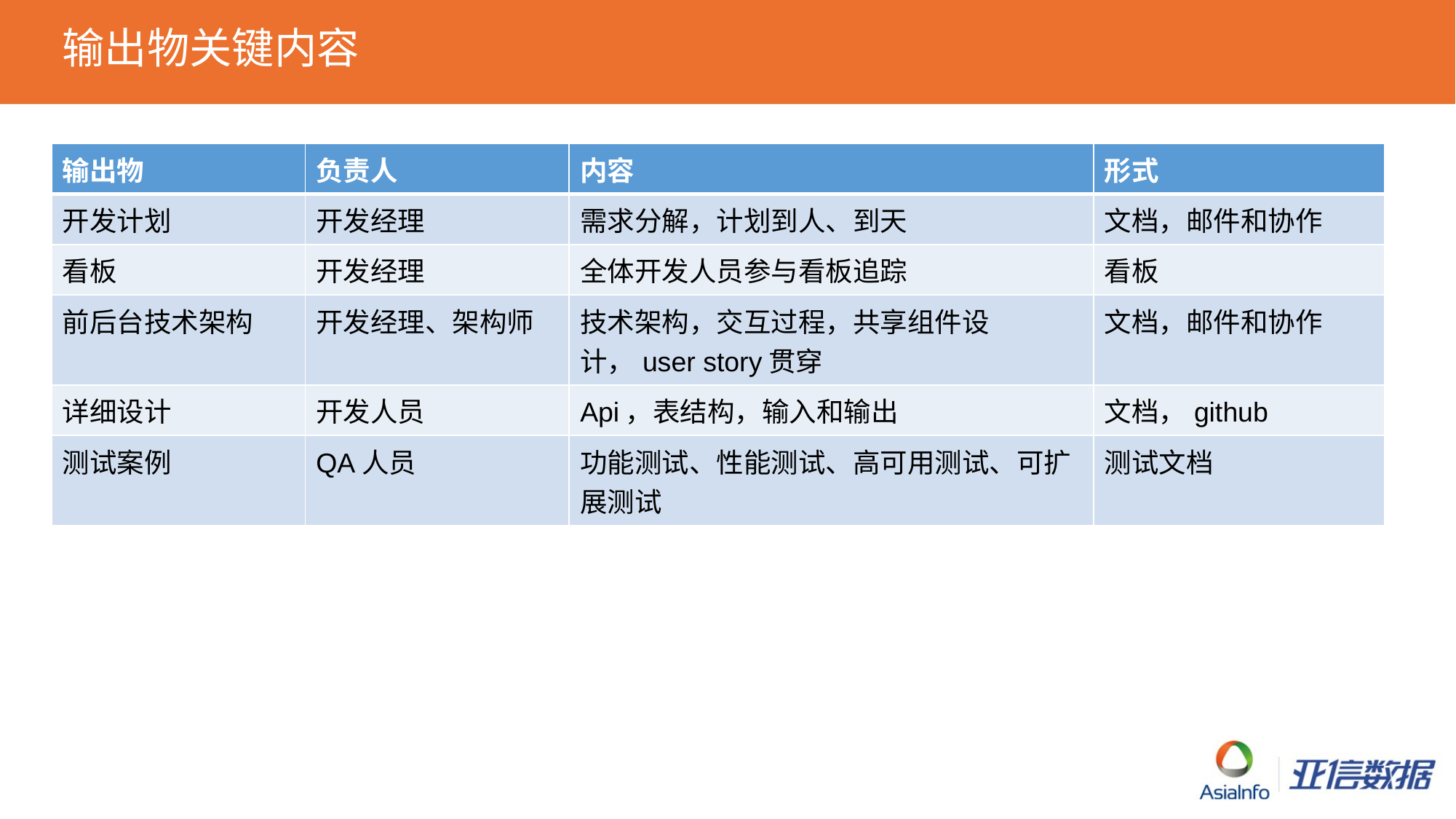

# 输出物关键内容
| 输出物 | 负责人 | 内容 | 形式 |
| --- | --- | --- | --- |
| 开发计划 | 开发经理 | 需求分解，计划到人、到天 | 文档，邮件和协作 |
| 看板 | 开发经理 | 全体开发人员参与看板追踪 | 看板 |
| 前后台技术架构 | 开发经理、架构师 | 技术架构，交互过程，共享组件设计，user story贯穿 | 文档，邮件和协作 |
| 详细设计 | 开发人员 | Api，表结构，输入和输出 | 文档，github |
| 测试案例 | QA人员 | 功能测试、性能测试、高可用测试、可扩展测试 | 测试文档 |